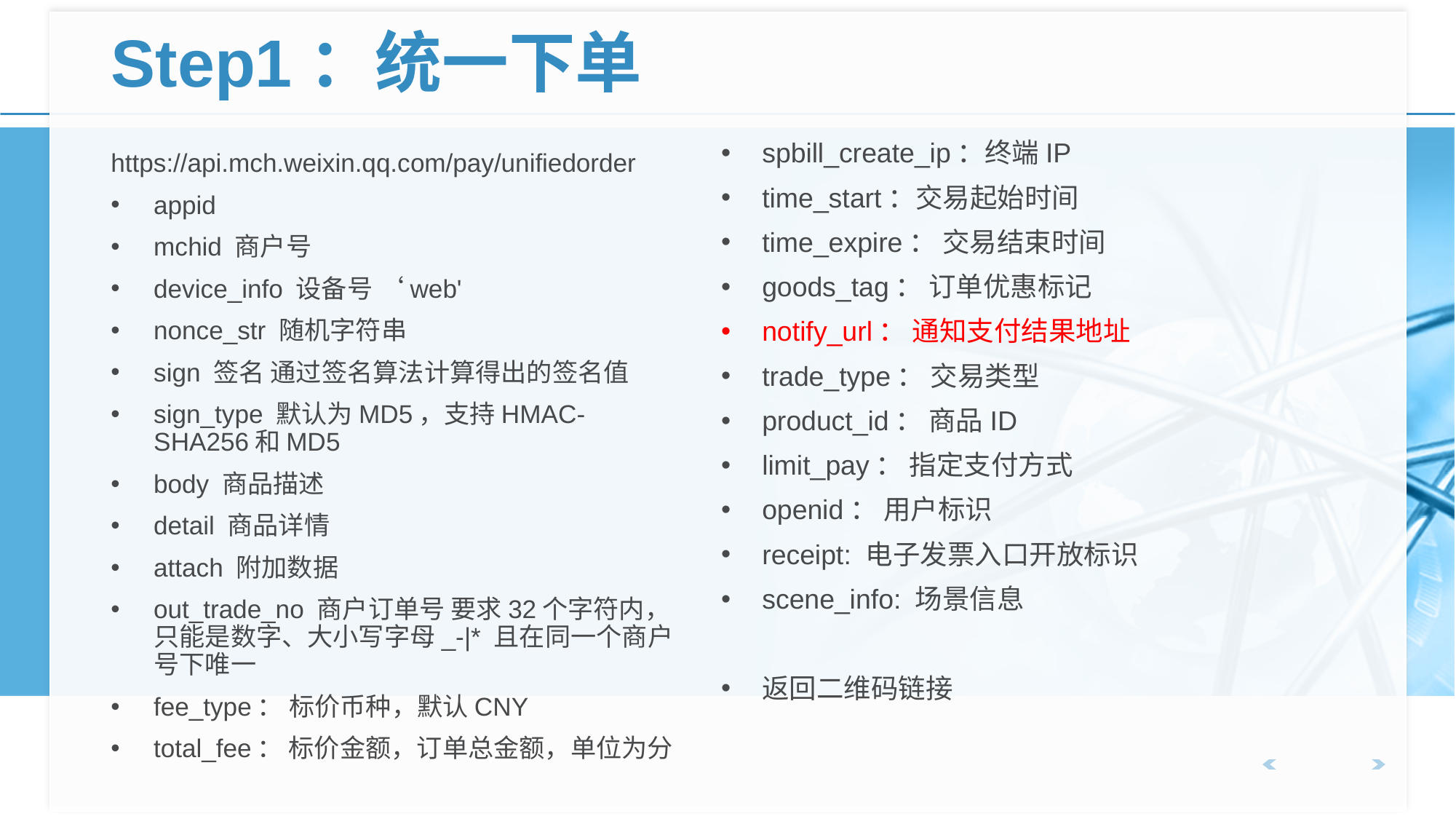

# Step1：统一下单
spbill_create_ip：终端IP
time_start：交易起始时间
time_expire： 交易结束时间
goods_tag： 订单优惠标记
notify_url： 通知支付结果地址
trade_type： 交易类型
product_id： 商品ID
limit_pay： 指定支付方式
openid： 用户标识
receipt: 电子发票入口开放标识
scene_info: 场景信息

返回二维码链接
https://api.mch.weixin.qq.com/pay/unifiedorder
appid
mchid 商户号
device_info 设备号 ‘web'
nonce_str 随机字符串
sign 签名 通过签名算法计算得出的签名值
sign_type 默认为MD5，支持HMAC-SHA256和MD5
body 商品描述
detail 商品详情
attach 附加数据
out_trade_no 商户订单号 要求32个字符内，只能是数字、大小写字母_-|* 且在同一个商户号下唯一
fee_type： 标价币种，默认CNY
total_fee： 标价金额，订单总金额，单位为分